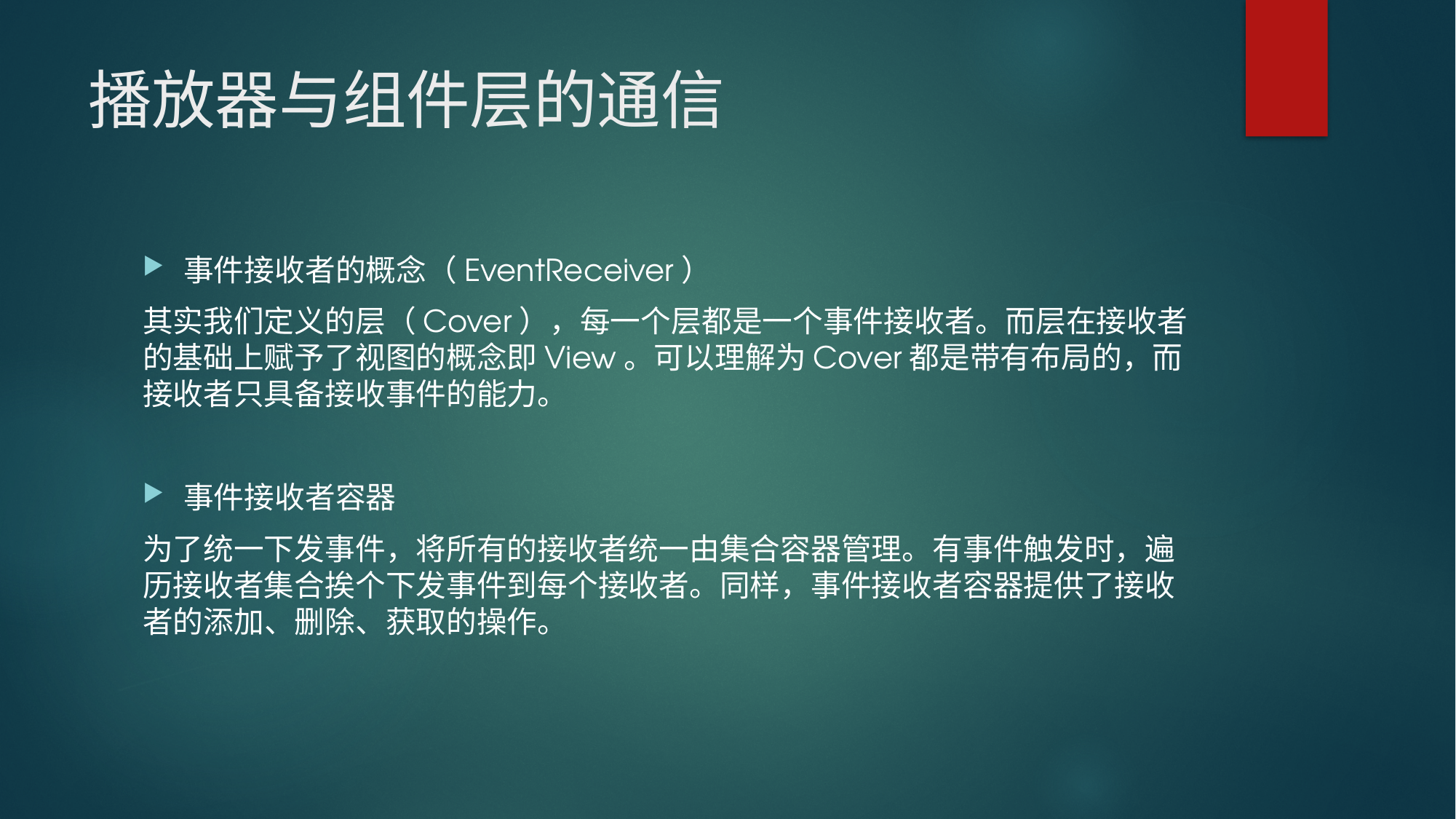

# 播放器与组件层的通信
事件接收者的概念（EventReceiver）
其实我们定义的层（Cover），每一个层都是一个事件接收者。而层在接收者的基础上赋予了视图的概念即View。可以理解为Cover都是带有布局的，而接收者只具备接收事件的能力。

事件接收者容器
为了统一下发事件，将所有的接收者统一由集合容器管理。有事件触发时，遍历接收者集合挨个下发事件到每个接收者。同样，事件接收者容器提供了接收者的添加、删除、获取的操作。